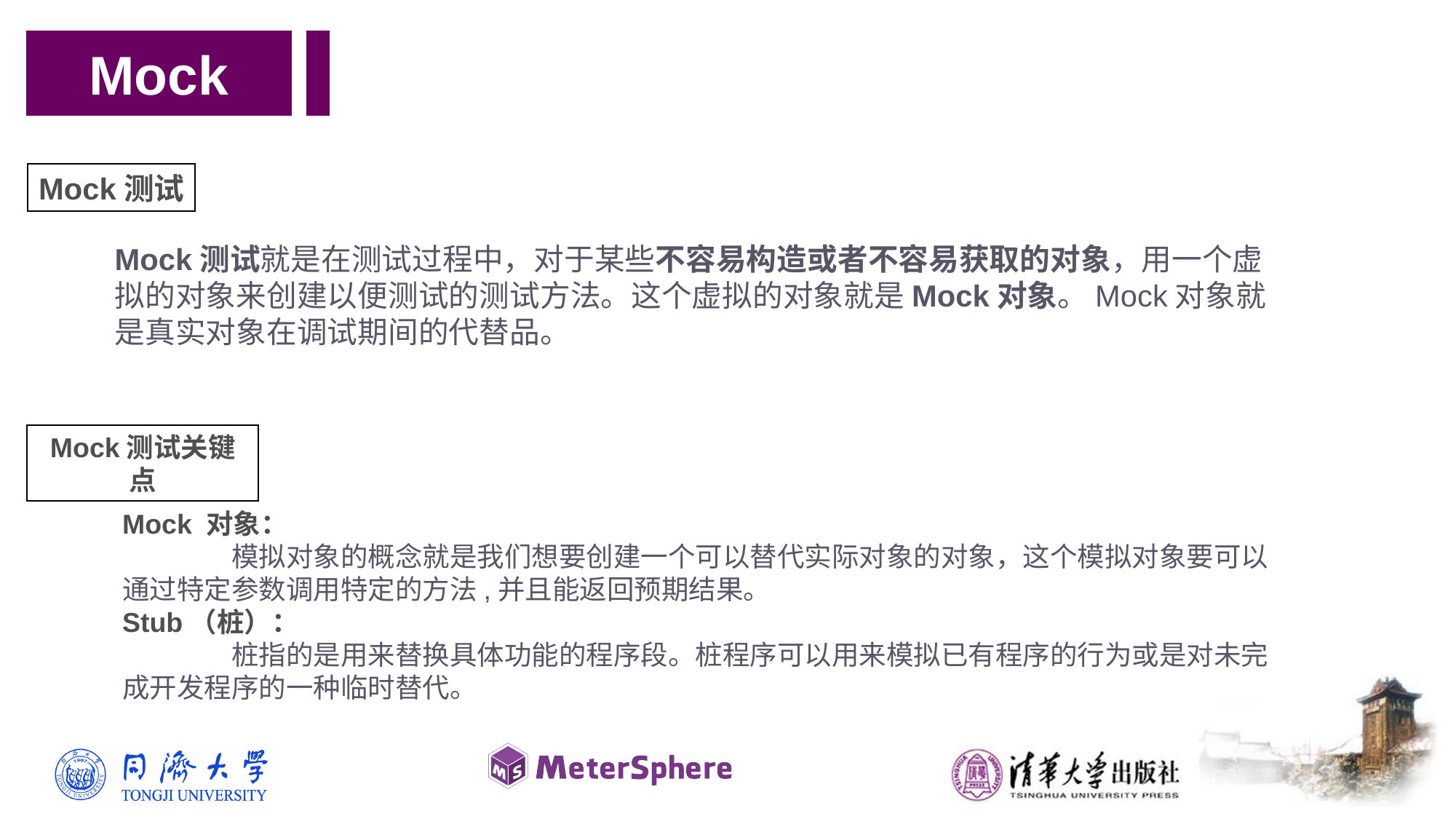

Mock
Mock测试
Mock测试就是在测试过程中，对于某些不容易构造或者不容易获取的对象，用一个虚拟的对象来创建以便测试的测试方法。这个虚拟的对象就是Mock对象。Mock对象就是真实对象在调试期间的代替品。

Mock测试关键点
Mock 对象：
	模拟对象的概念就是我们想要创建一个可以替代实际对象的对象，这个模拟对象要可以通过特定参数调用特定的方法,并且能返回预期结果。
Stub（桩）：
	桩指的是用来替换具体功能的程序段。桩程序可以用来模拟已有程序的行为或是对未完成开发程序的一种临时替代。